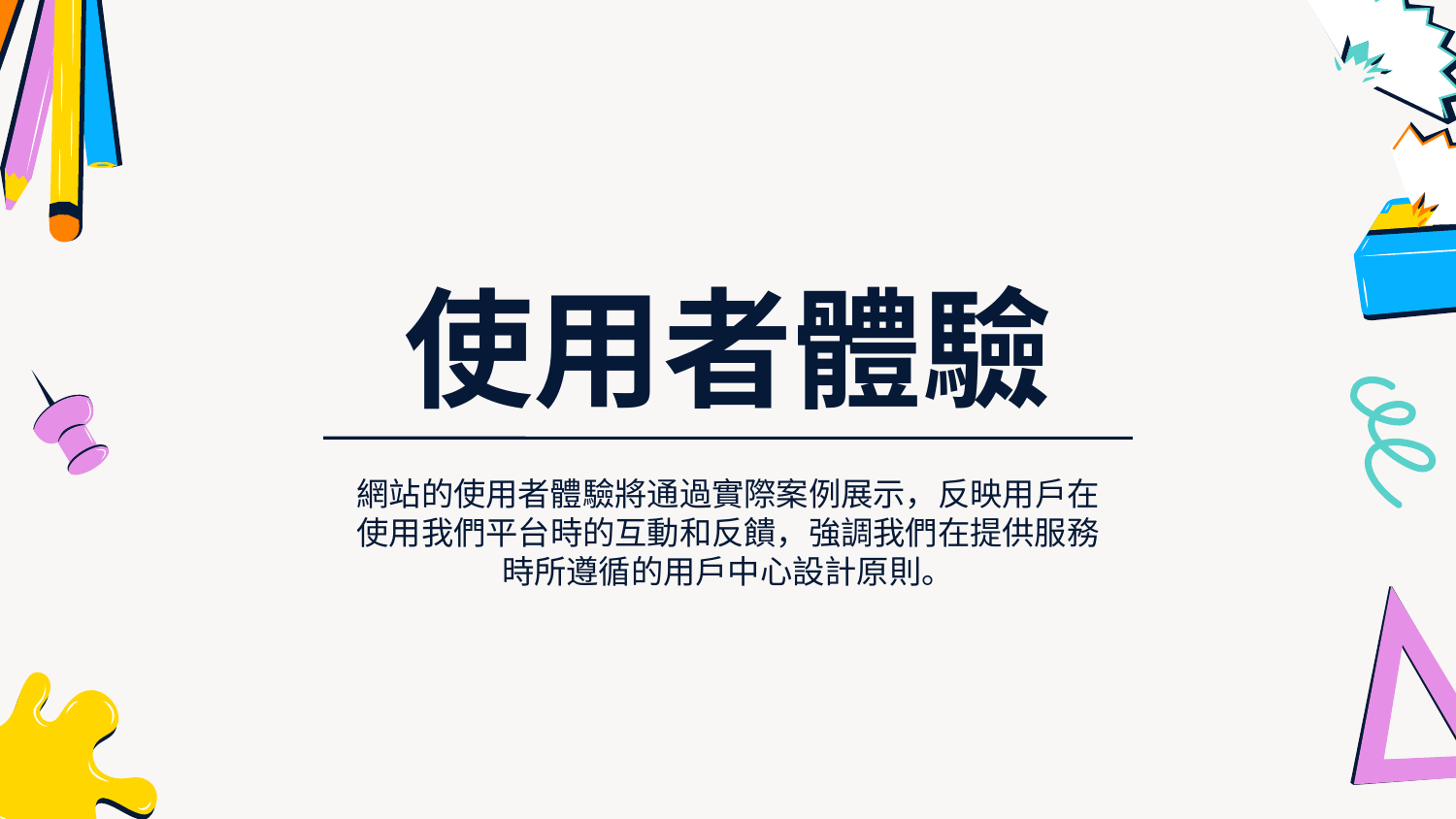

使用者體驗
網站的使用者體驗將通過實際案例展示，反映用戶在使用我們平台時的互動和反饋，強調我們在提供服務時所遵循的用戶中心設計原則。